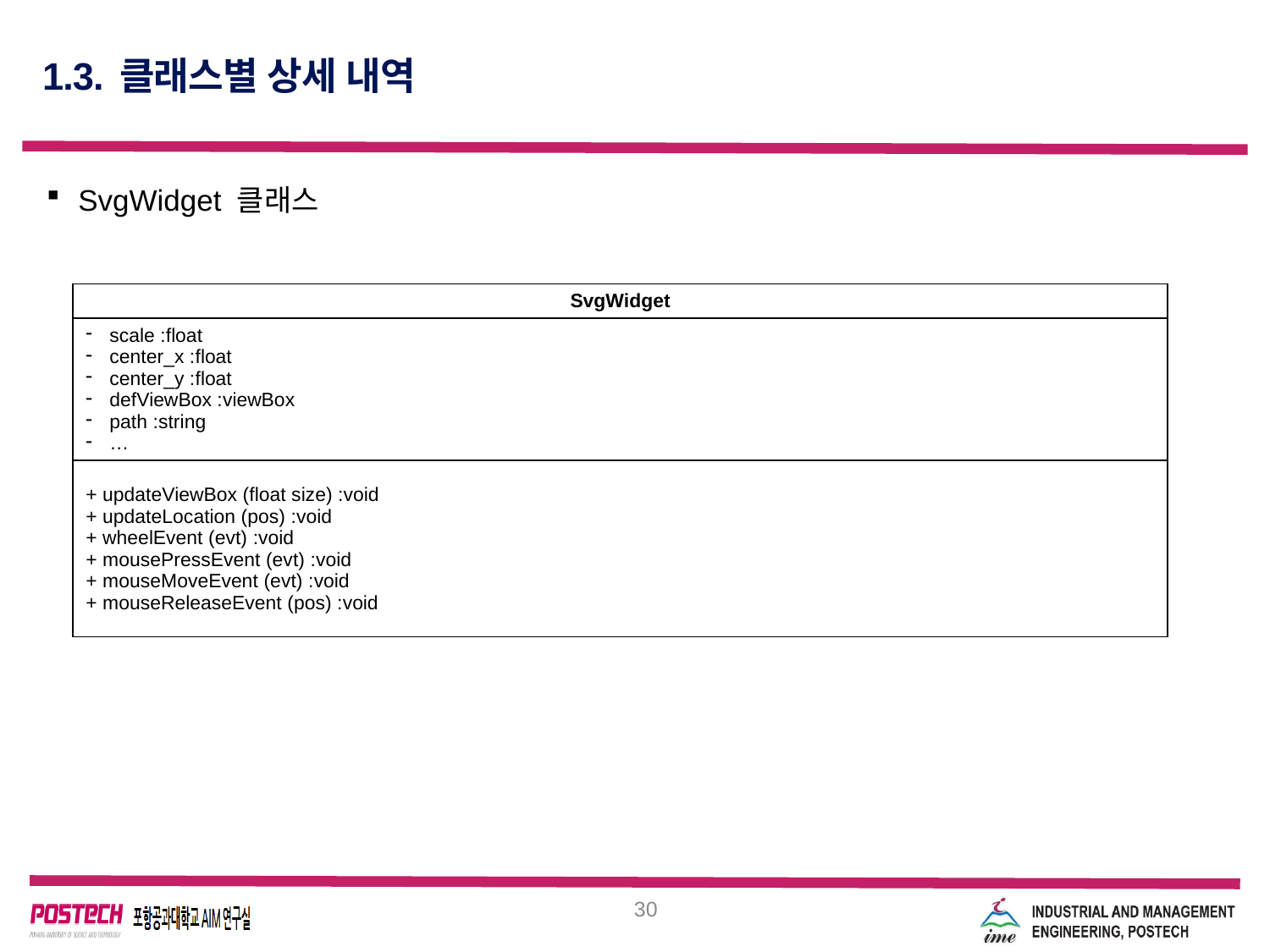

# 1.3. 클래스별 상세 내역
SvgWidget 클래스

| SvgWidget |
| --- |
| scale :float center\_x :float center\_y :float defViewBox :viewBox path :string … |
| + updateViewBox (float size) :void + updateLocation (pos) :void + wheelEvent (evt) :void + mousePressEvent (evt) :void + mouseMoveEvent (evt) :void + mouseReleaseEvent (pos) :void |
30